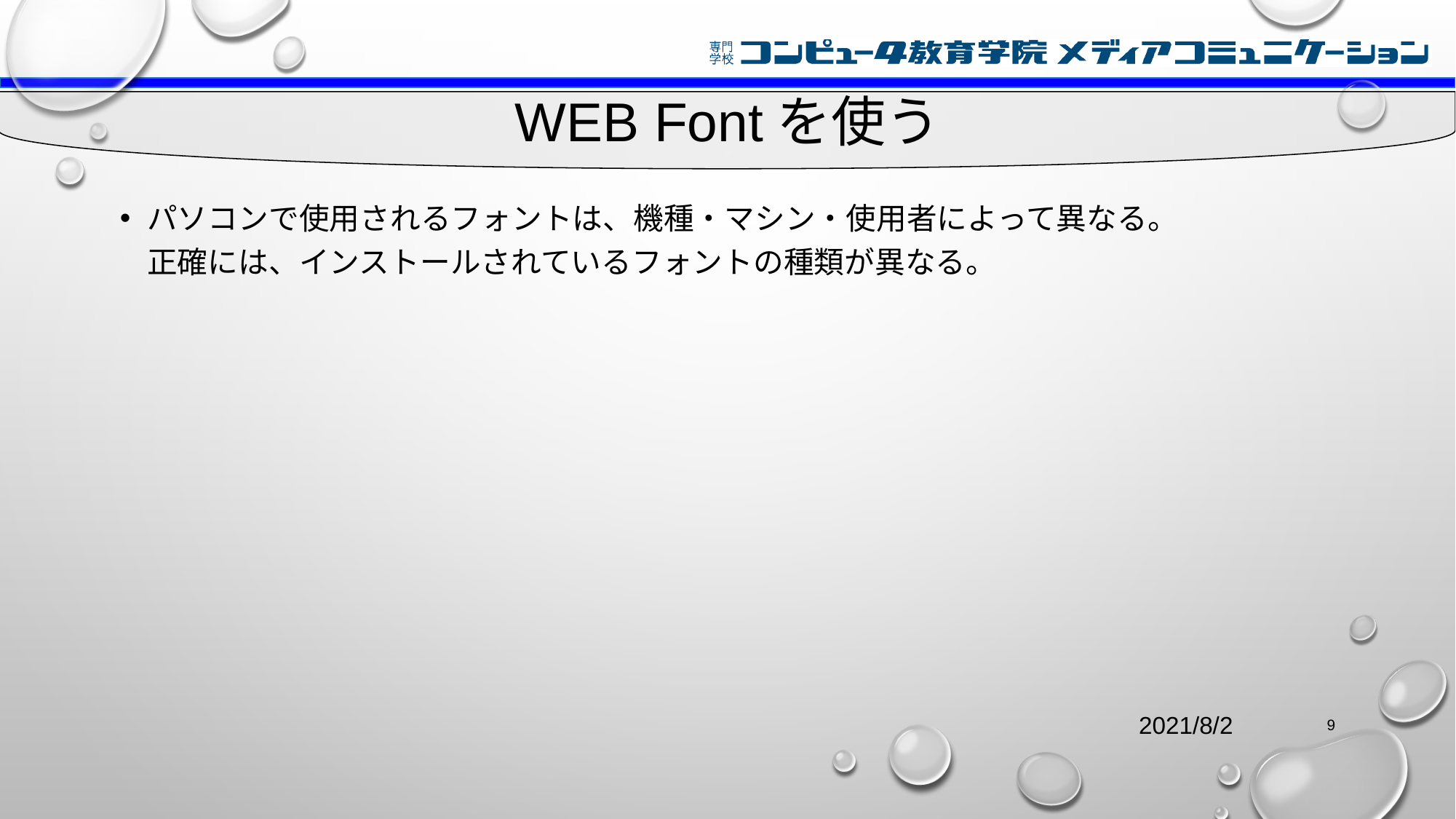

# WEB Fontを使う
パソコンで使用されるフォントは、機種・マシン・使用者によって異なる。
正確には、インストールされているフォントの種類が異なる。
2021/8/2
9